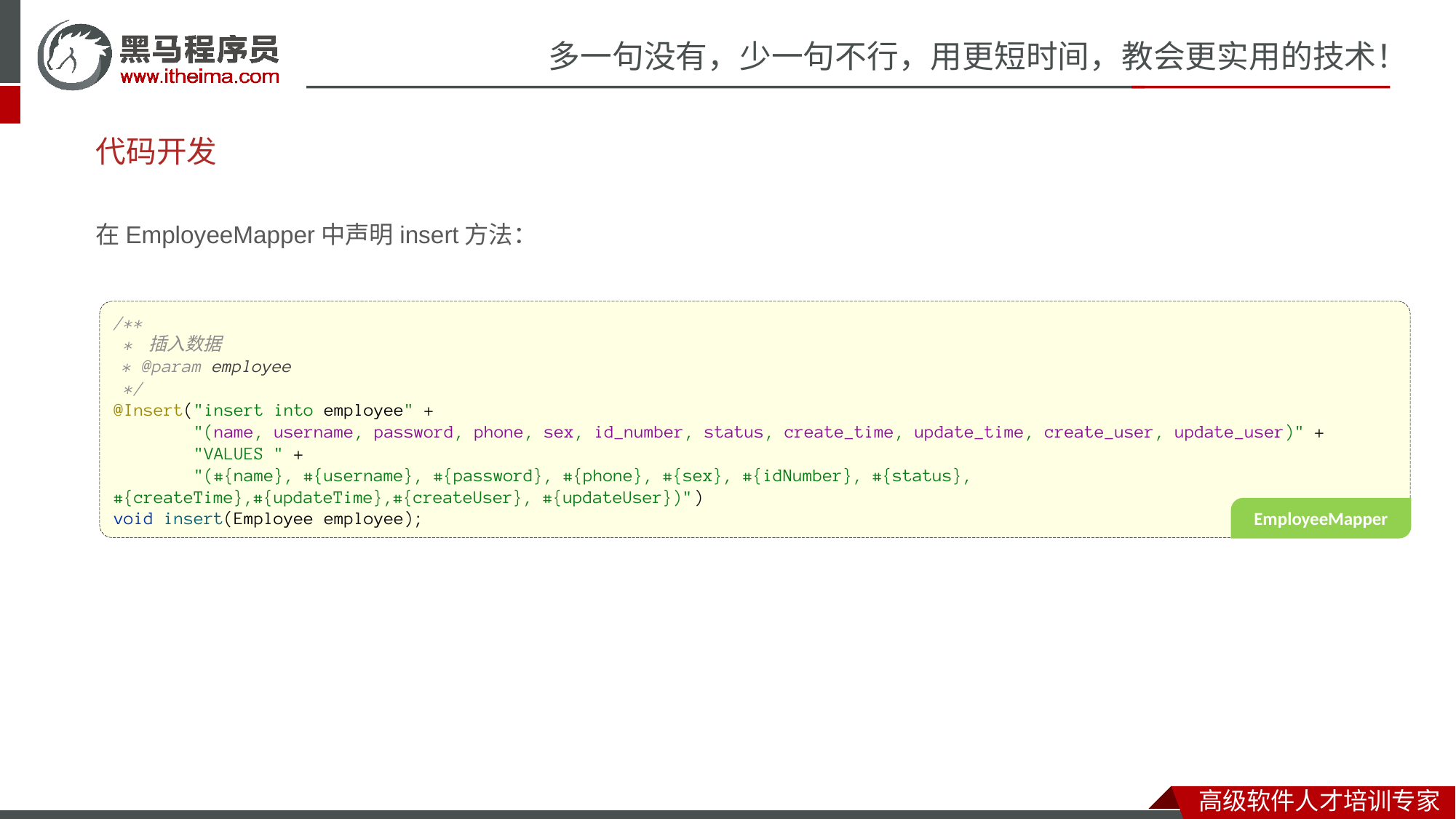

# 代码开发
在EmployeeMapper中声明insert方法：
/**
 * 插入数据
 * @param employee
 */
@Insert("insert into employee" +
        "(name, username, password, phone, sex, id_number, status, create_time, update_time, create_user, update_user)" +
        "VALUES " +
        "(#{name}, #{username}, #{password}, #{phone}, #{sex}, #{idNumber}, #{status}, #{createTime},#{updateTime},#{createUser}, #{updateUser})")
void insert(Employee employee);
EmployeeMapper